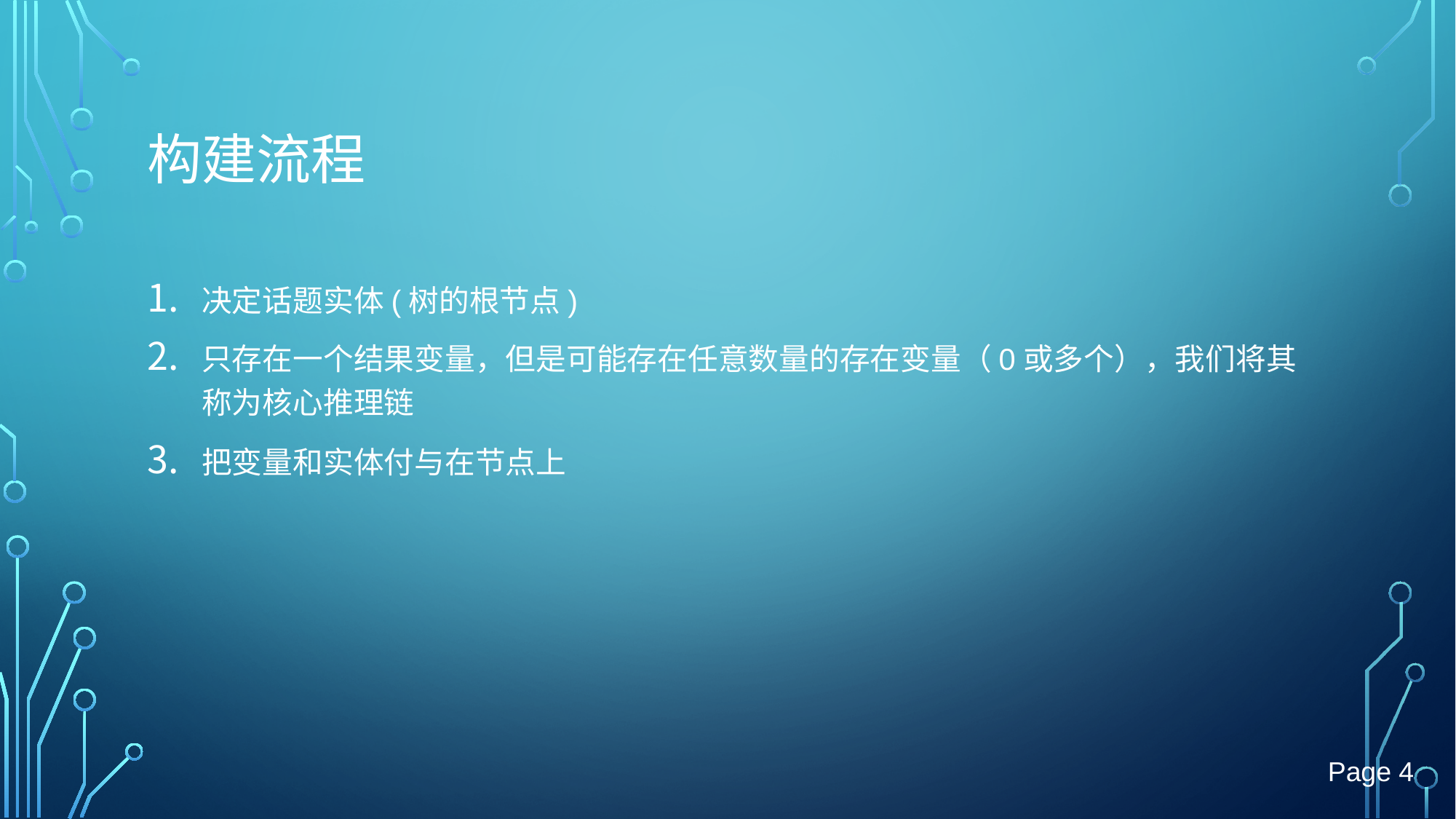

# 构建流程
决定话题实体(树的根节点)
只存在一个结果变量，但是可能存在任意数量的存在变量（0或多个），我们将其称为核心推理链
把变量和实体付与在节点上
Page 4